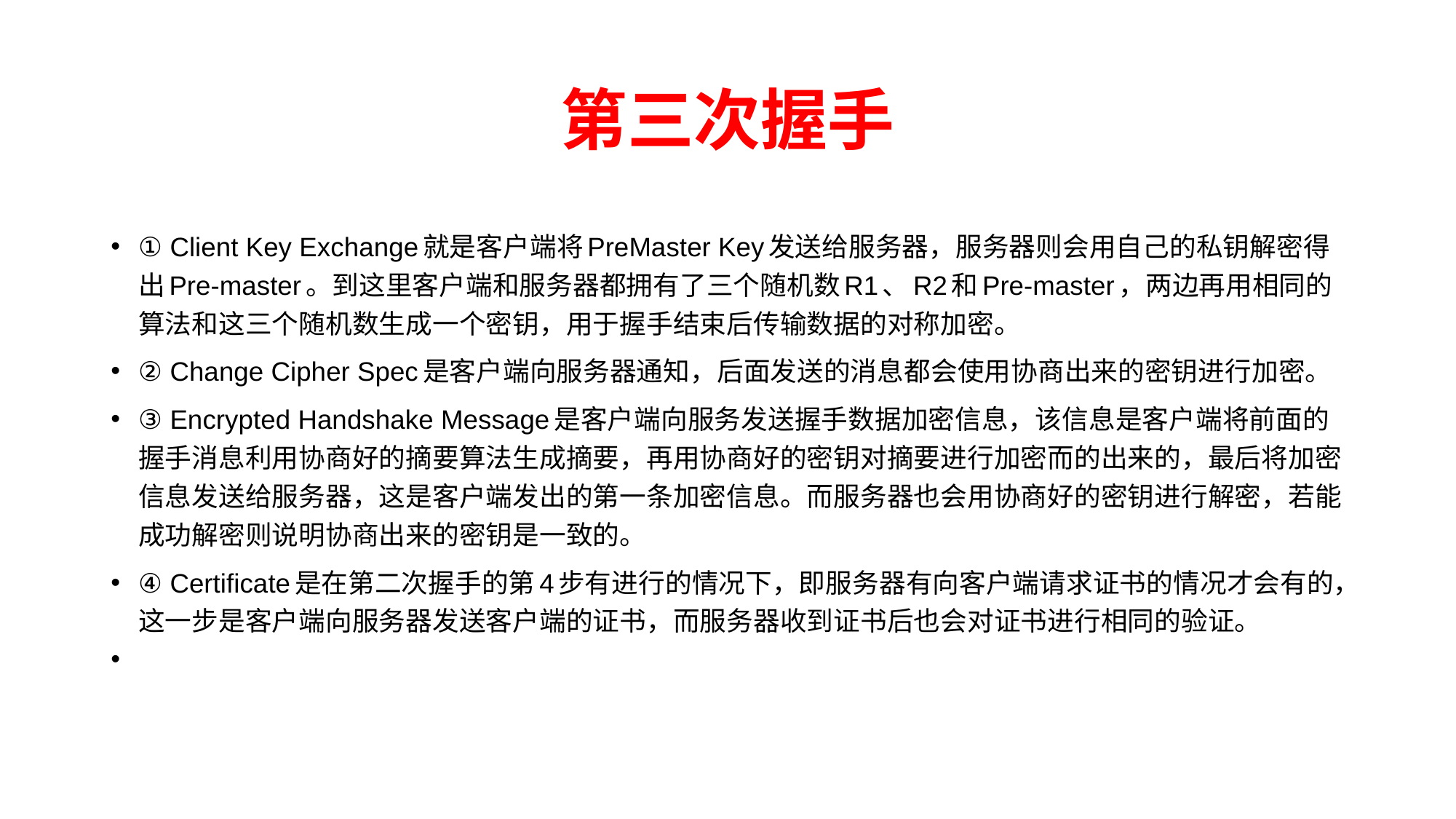

# 第三次握手
① Client Key Exchange就是客户端将PreMaster Key发送给服务器，服务器则会用自己的私钥解密得出Pre-master。到这里客户端和服务器都拥有了三个随机数R1、R2和Pre-master，两边再用相同的算法和这三个随机数生成一个密钥，用于握手结束后传输数据的对称加密。
② Change Cipher Spec是客户端向服务器通知，后面发送的消息都会使用协商出来的密钥进行加密。
③ Encrypted Handshake Message是客户端向服务发送握手数据加密信息，该信息是客户端将前面的握手消息利用协商好的摘要算法生成摘要，再用协商好的密钥对摘要进行加密而的出来的，最后将加密信息发送给服务器，这是客户端发出的第一条加密信息。而服务器也会用协商好的密钥进行解密，若能成功解密则说明协商出来的密钥是一致的。
④ Certificate是在第二次握手的第4步有进行的情况下，即服务器有向客户端请求证书的情况才会有的，这一步是客户端向服务器发送客户端的证书，而服务器收到证书后也会对证书进行相同的验证。